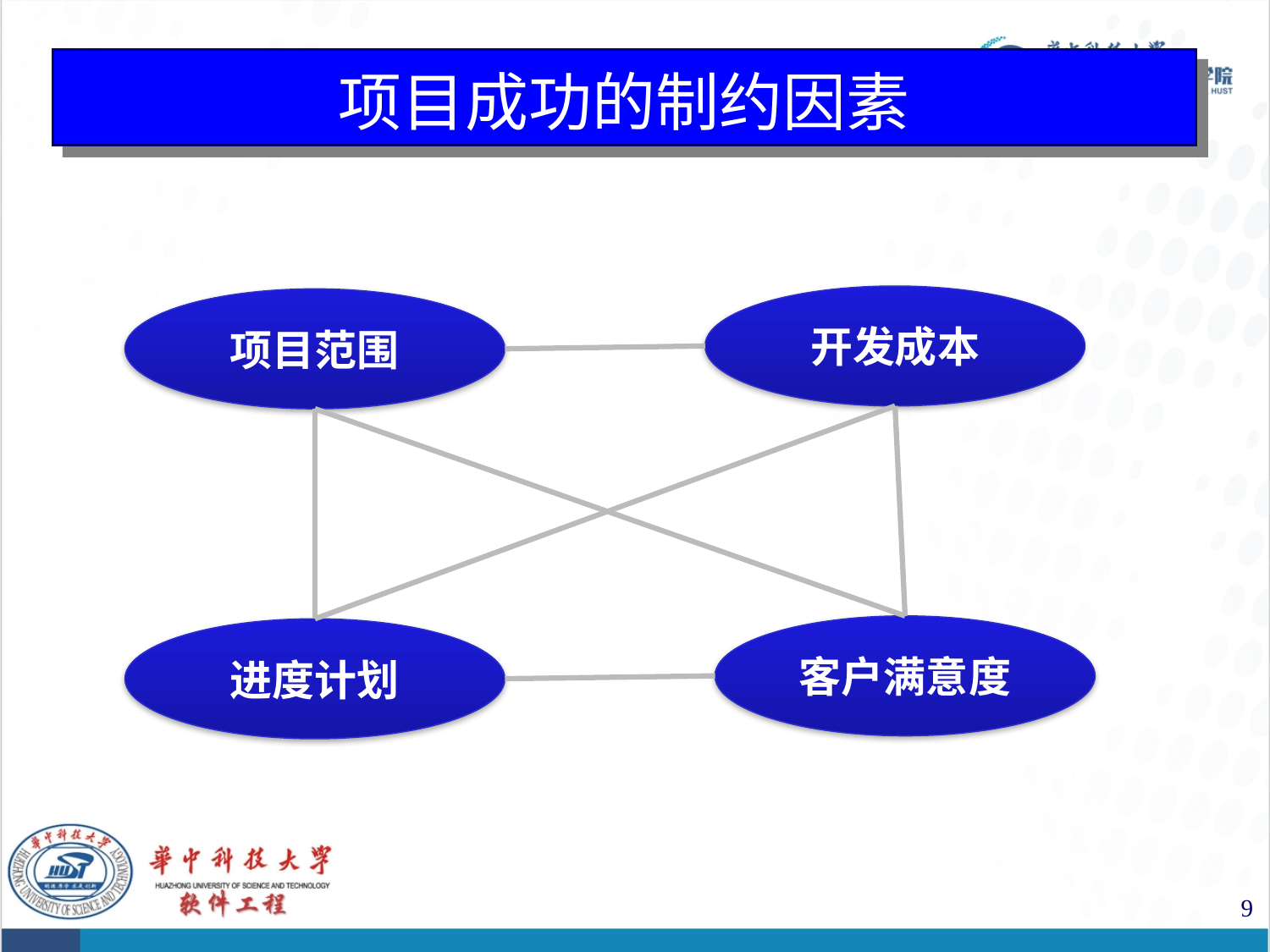

# 项目成功的制约因素
开发成本
项目范围
客户满意度
进度计划
9